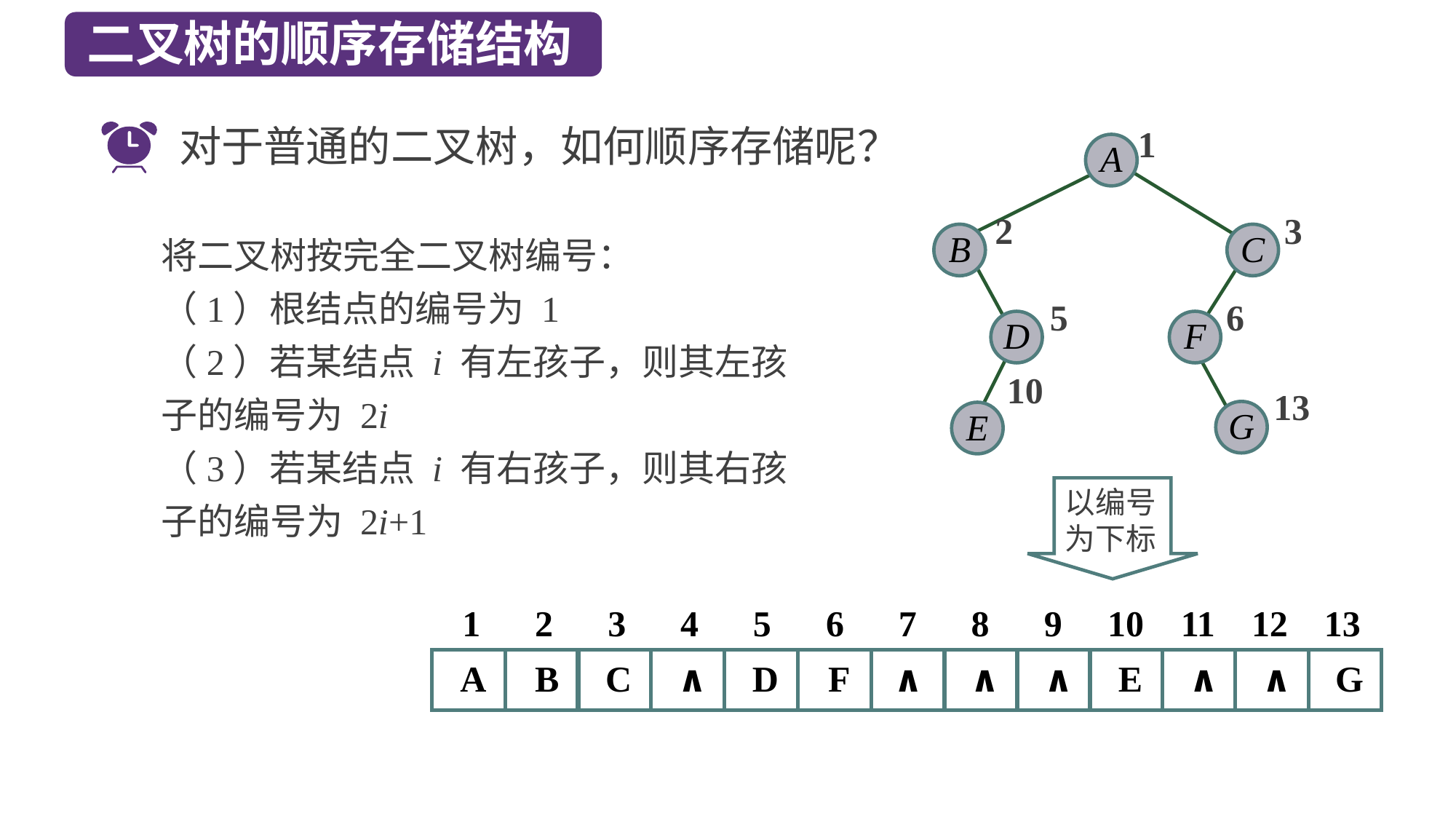

二叉树的顺序存储结构

对于普通的二叉树，如何顺序存储呢？

1
2
3
5
6
10
13
A

将二叉树按完全二叉树编号：
（1）根结点的编号为 1
（2）若某结点 i 有左孩子，则其左孩子的编号为 2i
（3）若某结点 i 有右孩子，则其右孩子的编号为 2i+1
B
C

D
F

G
E
以编号
为下标
1      2      3      4      5      6      7      8      9     10    11    12    13
 A
 B
 C
 ∧
 D
 F
∧
 ∧
 ∧
 E
 ∧
 ∧
 G